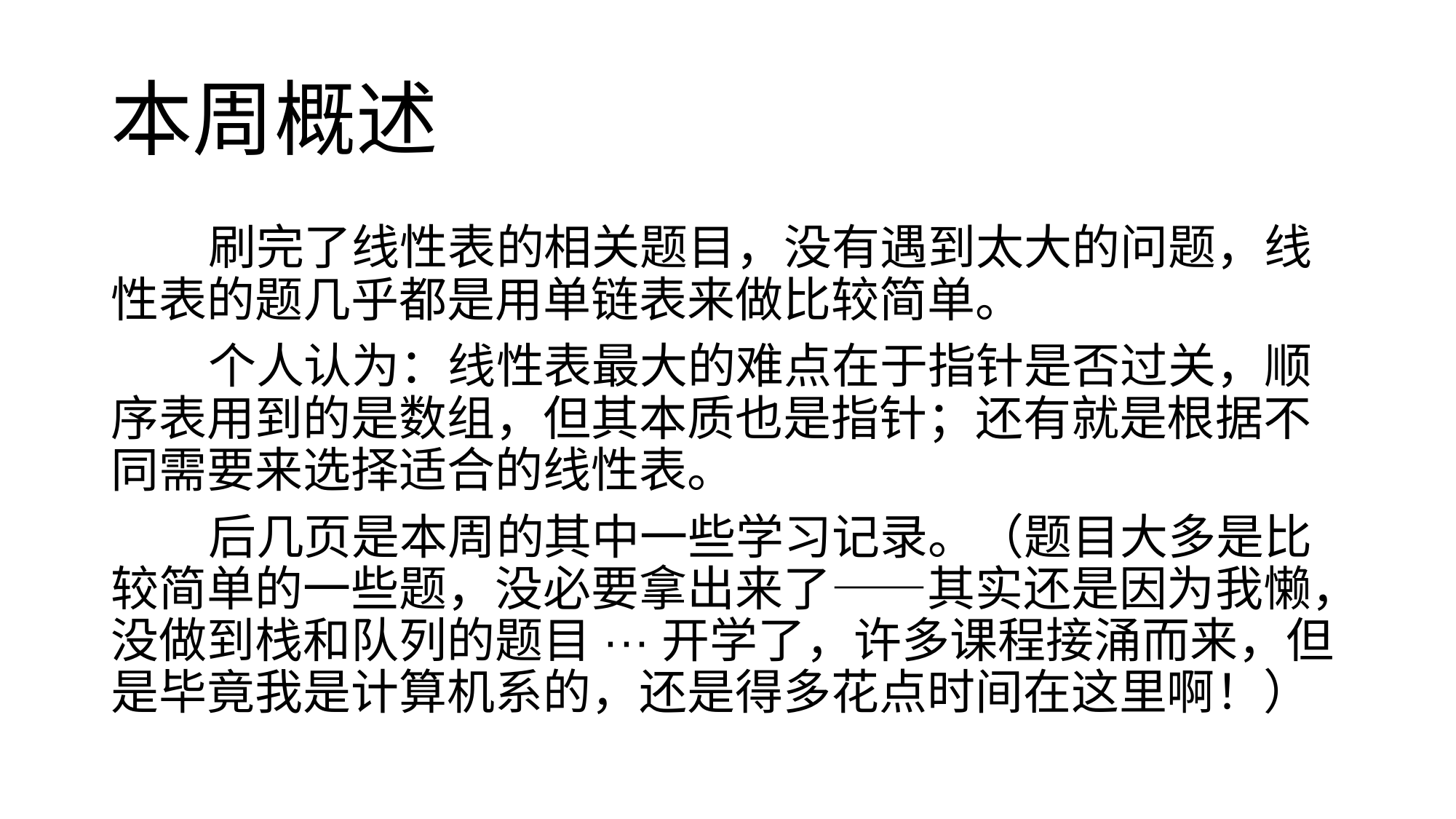

# 本周概述
        刷完了线性表的相关题目，没有遇到太大的问题，线性表的题几乎都是用单链表来做比较简单。
        个人认为：线性表最大的难点在于指针是否过关，顺序表用到的是数组，但其本质也是指针；还有就是根据不同需要来选择适合的线性表。
        后几页是本周的其中一些学习记录。（题目大多是比较简单的一些题，没必要拿出来了——其实还是因为我懒，没做到栈和队列的题目···开学了，许多课程接涌而来，但是毕竟我是计算机系的，还是得多花点时间在这里啊！）